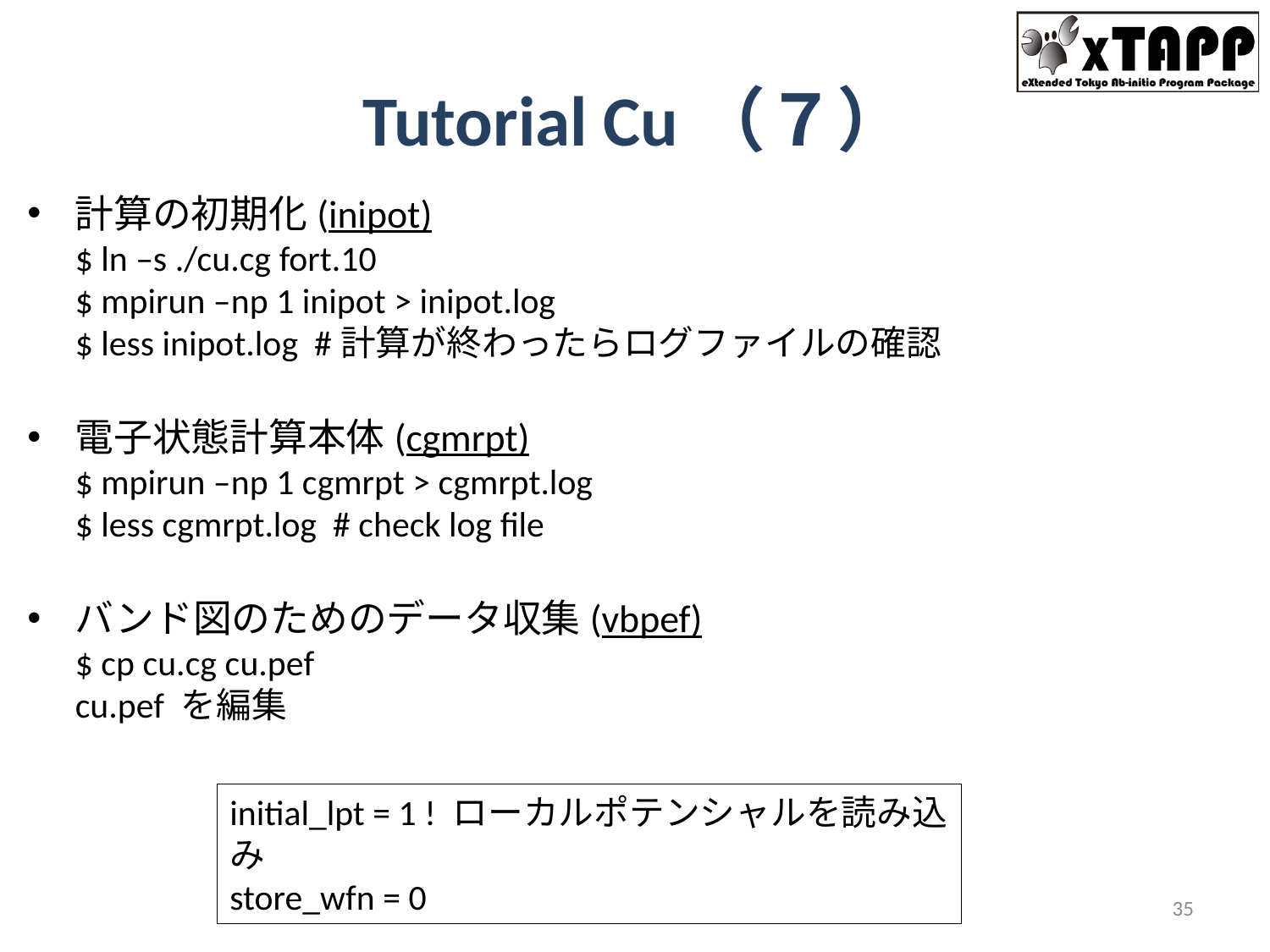

# Tutorial Cu（７）
計算の初期化(inipot)
$ ln –s ./cu.cg fort.10
$ mpirun –np 1 inipot > inipot.log
$ less inipot.log  #計算が終わったらログファイルの確認
電子状態計算本体(cgmrpt)
$ mpirun –np 1 cgmrpt > cgmrpt.log
$ less cgmrpt.log  # check log file
バンド図のためのデータ収集(vbpef)
$ cp cu.cg cu.pef
cu.pef を編集
initial_lpt = 1 ! ローカルポテンシャルを読み込み
store_wfn = 0
35